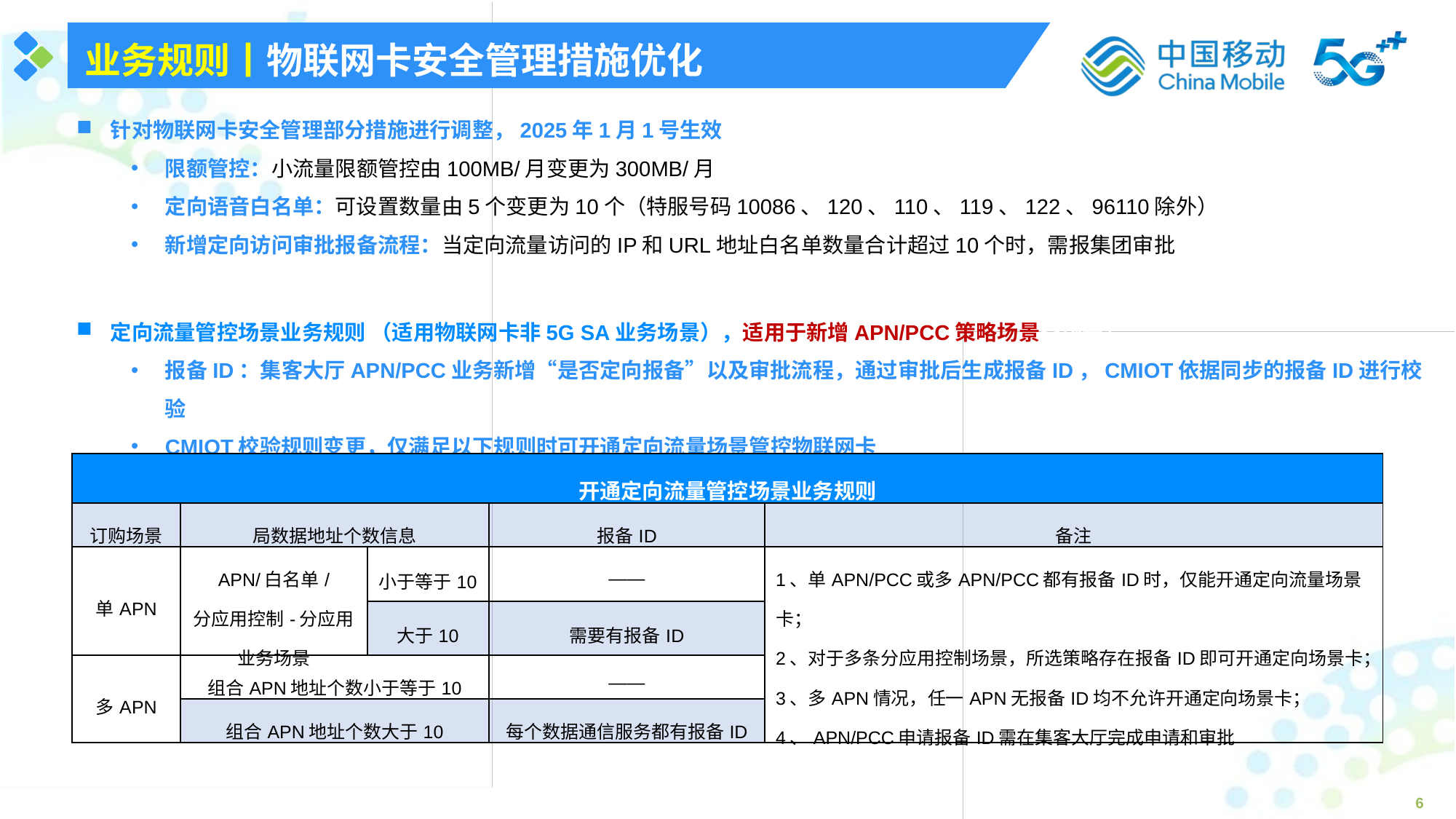

业务规则丨物联网卡安全管理措施优化
针对物联网卡安全管理部分措施进行调整，2025年1月1号生效
限额管控：小流量限额管控由100MB/月变更为300MB/月
定向语音白名单：可设置数量由5个变更为10个（特服号码10086、120、110、119、122、96110除外）
新增定向访问审批报备流程：当定向流量访问的IP和URL地址白名单数量合计超过10个时，需报集团审批
定向流量管控场景业务规则 （适用物联网卡非5G SA业务场景），适用于新增APN/PCC策略场景务场景）
报备ID：集客大厅APN/PCC业务新增“是否定向报备”以及审批流程，通过审批后生成报备ID，CMIOT依据同步的报备ID进行校验
CMIOT校验规则变更，仅满足以下规则时可开通定向流量场景管控物联网卡

| 开通定向流量管控场景业务规则 |  |  |  |  |
| --- | --- | --- | --- | --- |
| 订购场景 | 局数据地址个数信息 |  | 报备ID | 备注 |
| 单APN | APN/白名单/ 分应用控制-分应用业务场景 | 小于等于10 | —— | 1、单APN/PCC或多APN/PCC都有报备ID时，仅能开通定向流量场景卡； 2、对于多条分应用控制场景，所选策略存在报备ID即可开通定向场景卡； 3、多APN情况，任一APN无报备ID均不允许开通定向场景卡； 4、APN/PCC申请报备ID需在集客大厅完成申请和审批 |
|  |  | 大于10 | 需要有报备ID |  |
| 多APN | 组合APN地址个数小于等于10 |  | —— |  |
|  | 组合APN地址个数大于10 |  | 每个数据通信服务都有报备ID |  |